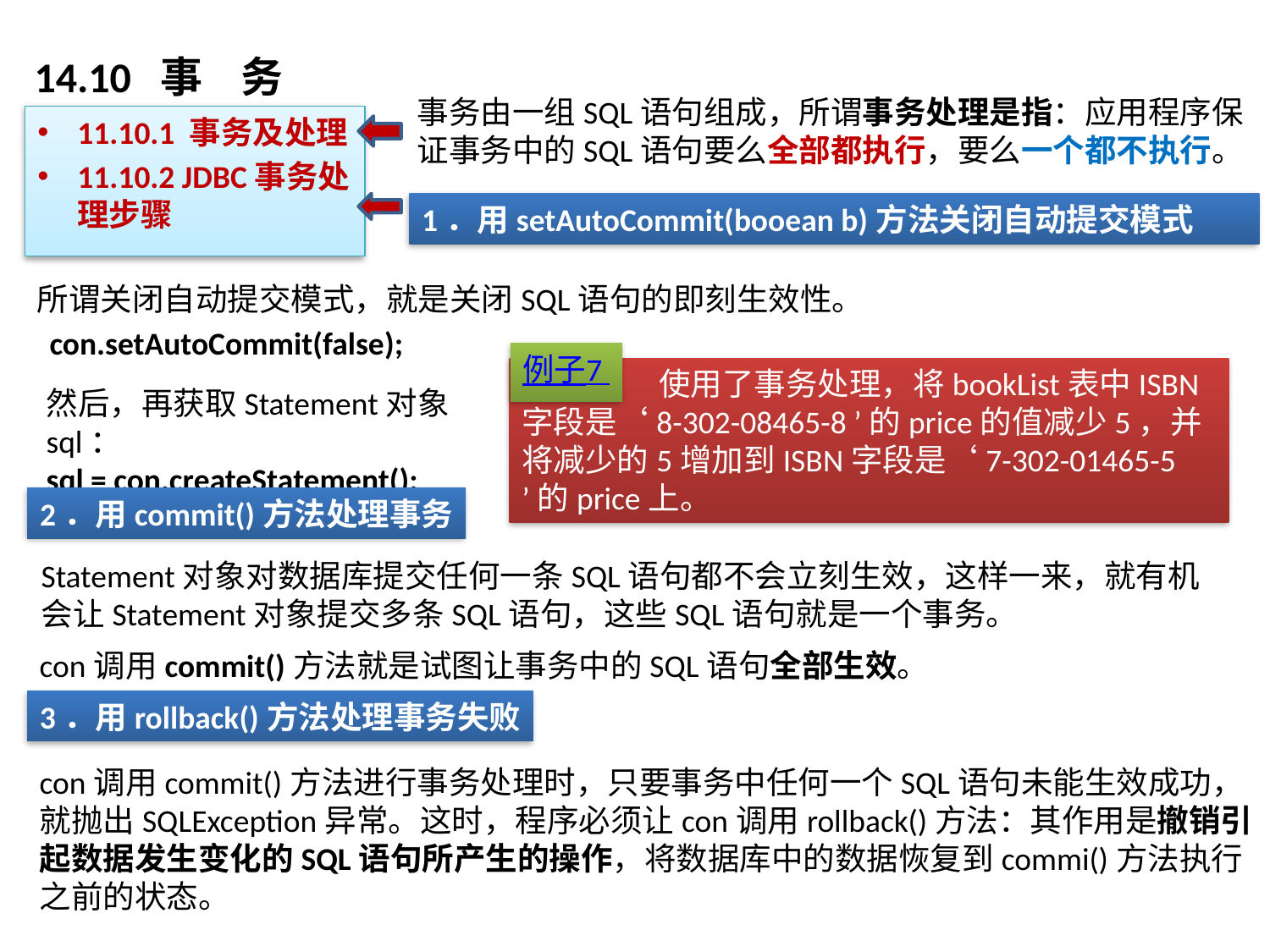

# 14.10  事    务
事务由一组SQL语句组成，所谓事务处理是指：应用程序保证事务中的SQL语句要么全部都执行，要么一个都不执行。
11.10.1 事务及处理
11.10.2 JDBC事务处理步骤

1．用setAutoCommit(booean b)方法关闭自动提交模式
所谓关闭自动提交模式，就是关闭SQL语句的即刻生效性。
con.setAutoCommit(false);
例子7
                  使用了事务处理，将bookList表中ISBN字段是‘8-302-08465-8 ’的price的值减少5，并将减少的5增加到ISBN字段是‘7-302-01465-5 ’的price上。
然后，再获取Statement对象sql：
sql = con.createStatement();
2．用commit()方法处理事务
Statement对象对数据库提交任何一条SQL语句都不会立刻生效，这样一来，就有机会让Statement对象提交多条SQL语句，这些SQL语句就是一个事务。
con调用commit()方法就是试图让事务中的SQL语句全部生效。
3．用rollback()方法处理事务失败
con调用commit()方法进行事务处理时，只要事务中任何一个SQL语句未能生效成功，就抛出SQLException异常。这时，程序必须让con调用rollback()方法：其作用是撤销引起数据发生变化的SQL语句所产生的操作，将数据库中的数据恢复到commi()方法执行之前的状态。